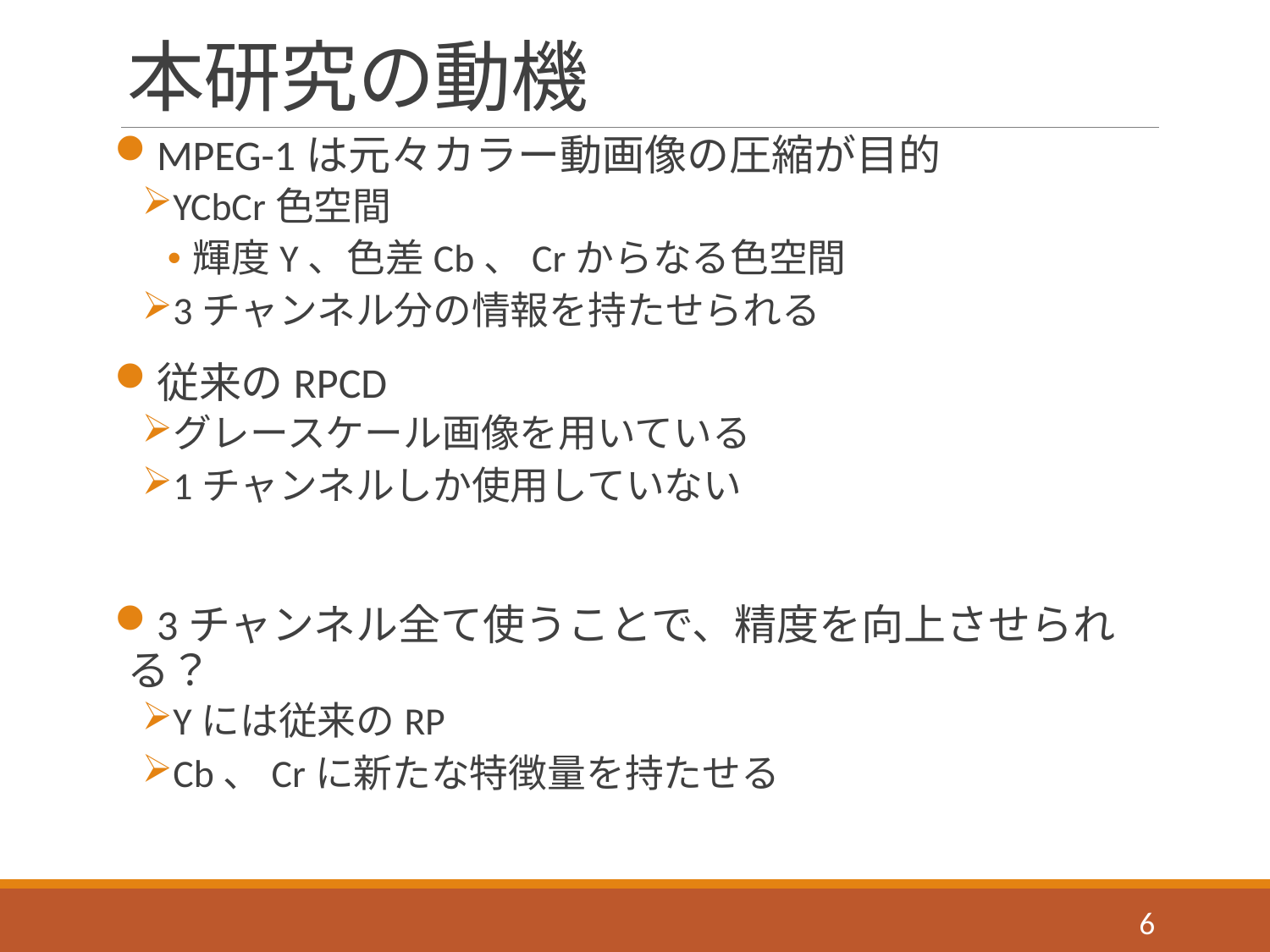

# 本研究の動機
MPEG-1は元々カラー動画像の圧縮が目的
YCbCr色空間
輝度Y、色差Cb、Crからなる色空間
3チャンネル分の情報を持たせられる
従来のRPCD
グレースケール画像を用いている
1チャンネルしか使用していない

3チャンネル全て使うことで、精度を向上させられる？
Yには従来のRP
Cb、Crに新たな特徴量を持たせる

6